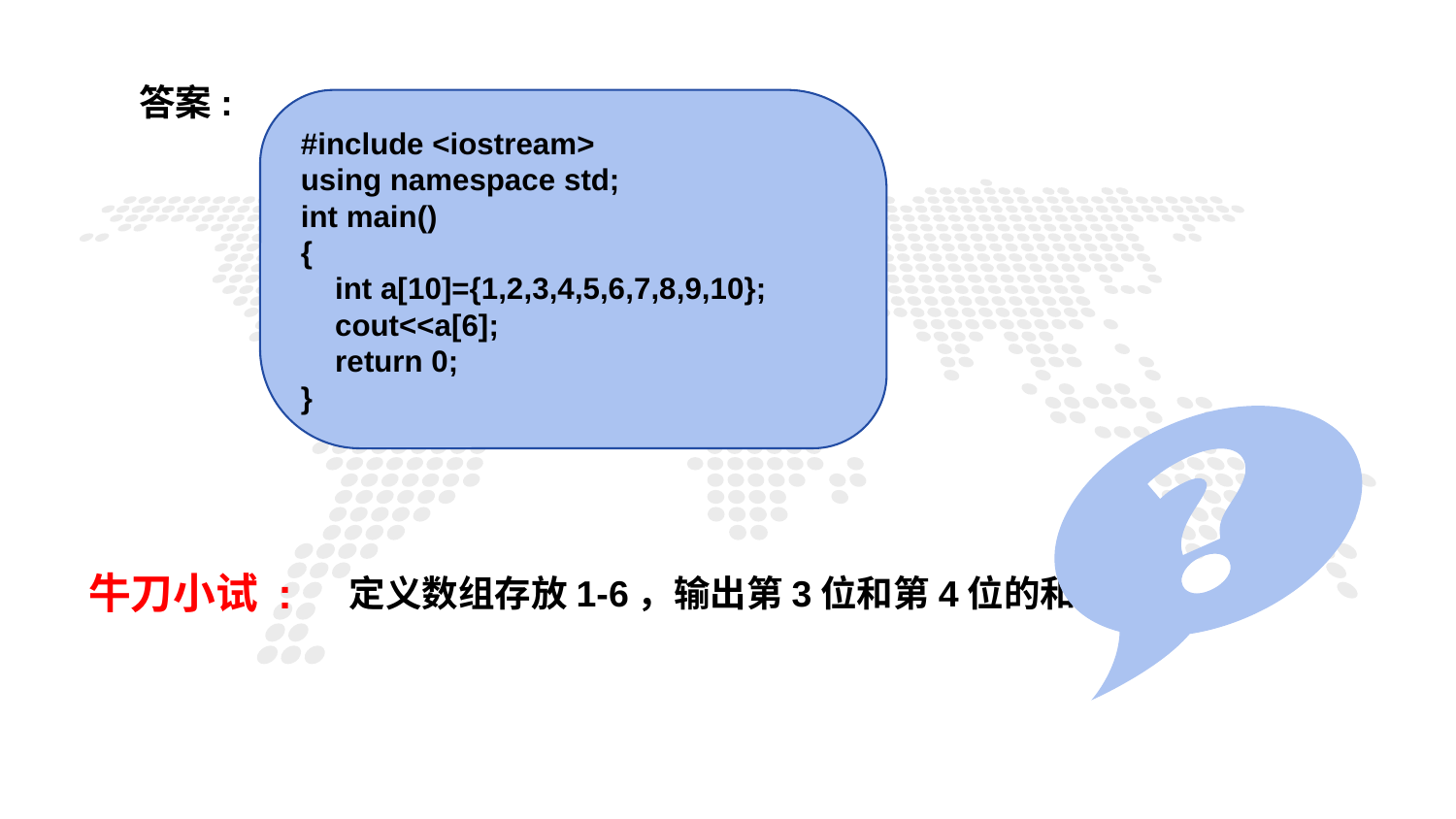

答案:

#include <iostream>
using namespace std;
int main()
{
    int a[10]={1,2,3,4,5,6,7,8,9,10};
    cout<<a[6];
    return 0;
}

牛刀小试 :
定义数组存放1-6，输出第3位和第4位的和。